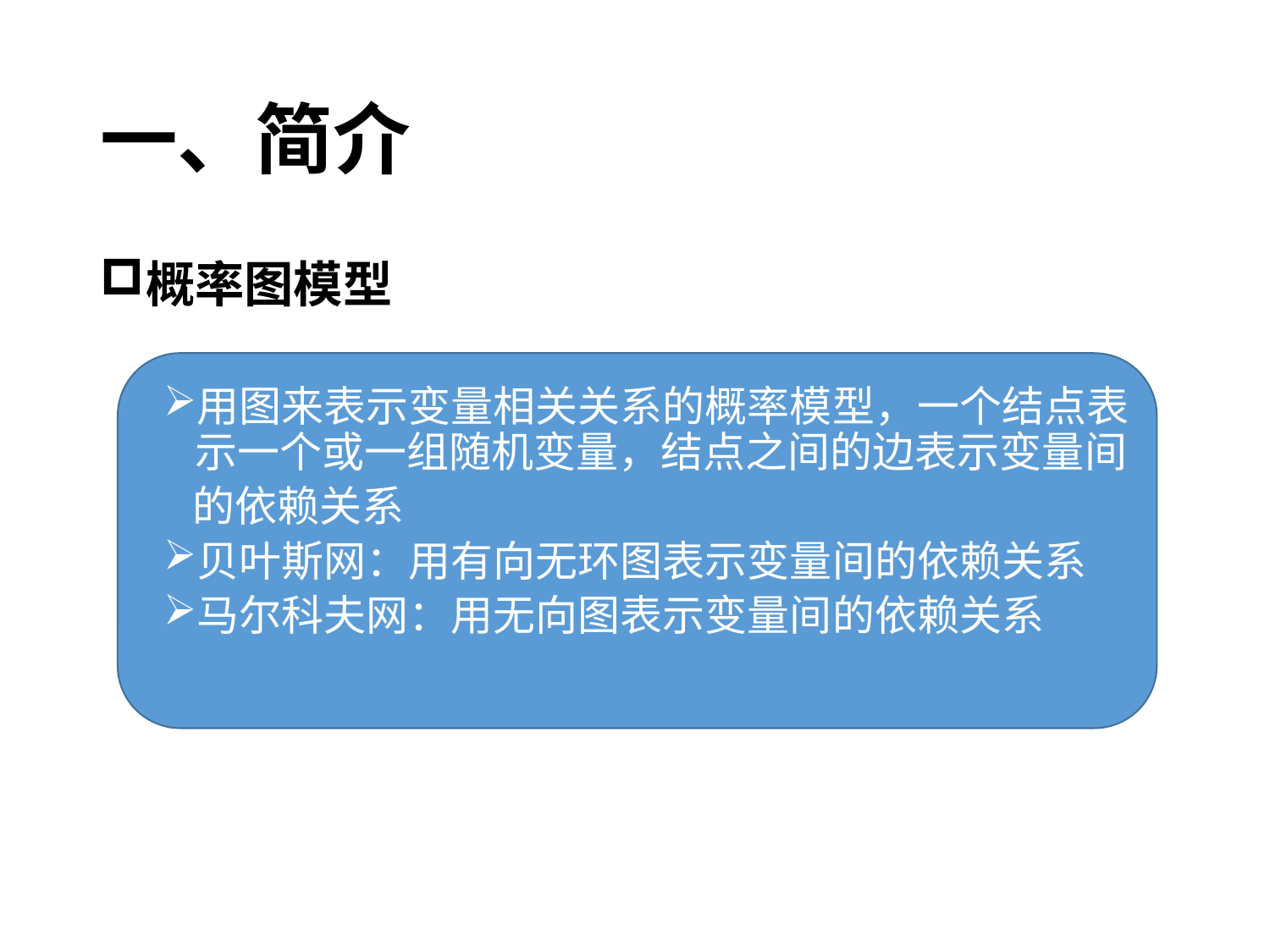

# 一、简介
概率图模型

用图来表示变量相关关系的概率模型，一个结点表示一个或一组随机变量，结点之间的边表示变量间
  的依赖关系
贝叶斯网：用有向无环图表示变量间的依赖关系
马尔科夫网：用无向图表示变量间的依赖关系